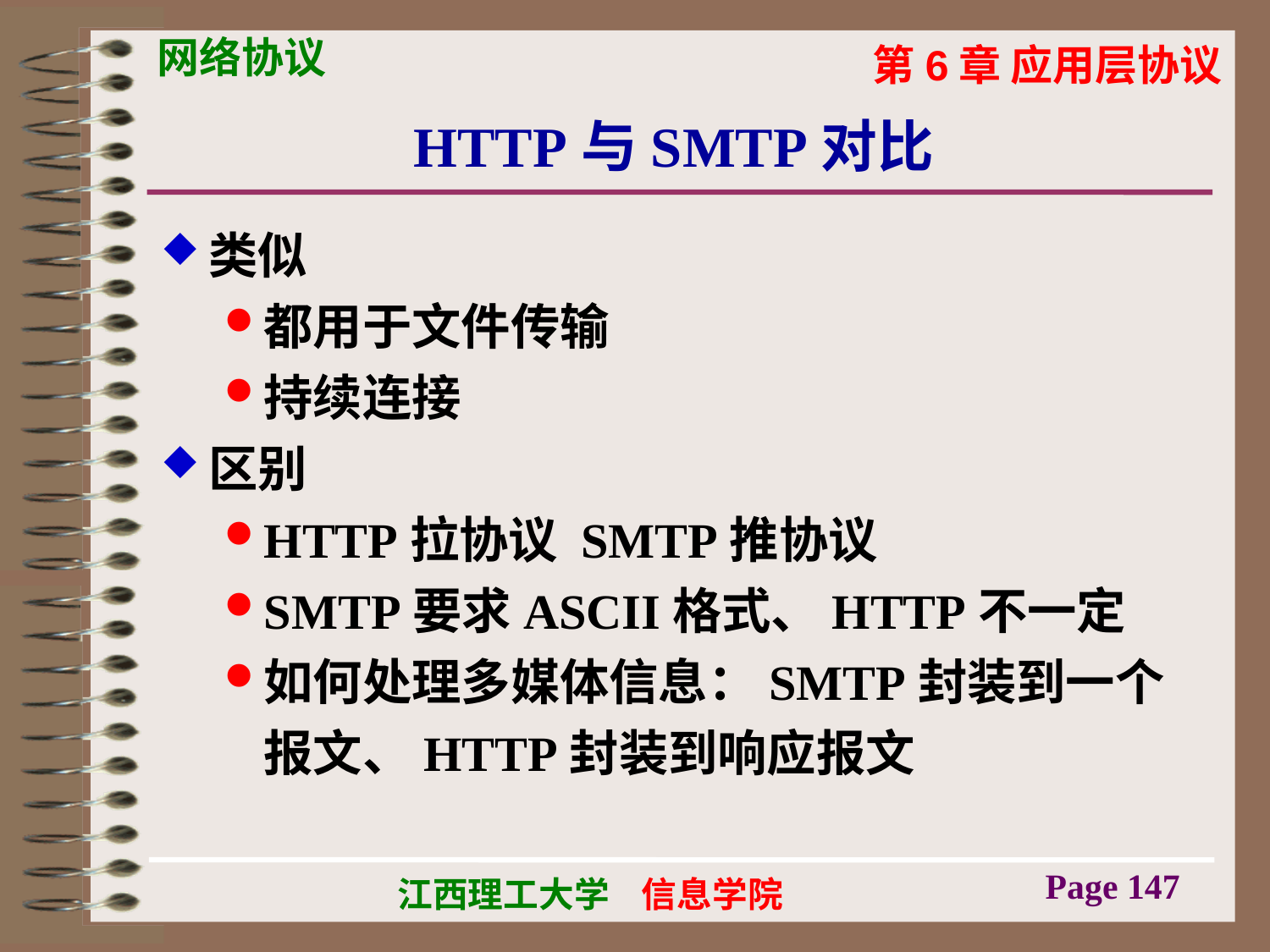

# HTTP与SMTP对比
类似
都用于文件传输
持续连接
区别
HTTP拉协议 SMTP推协议
SMTP要求ASCII格式、HTTP不一定
如何处理多媒体信息：SMTP封装到一个报文、HTTP封装到响应报文

Page 147